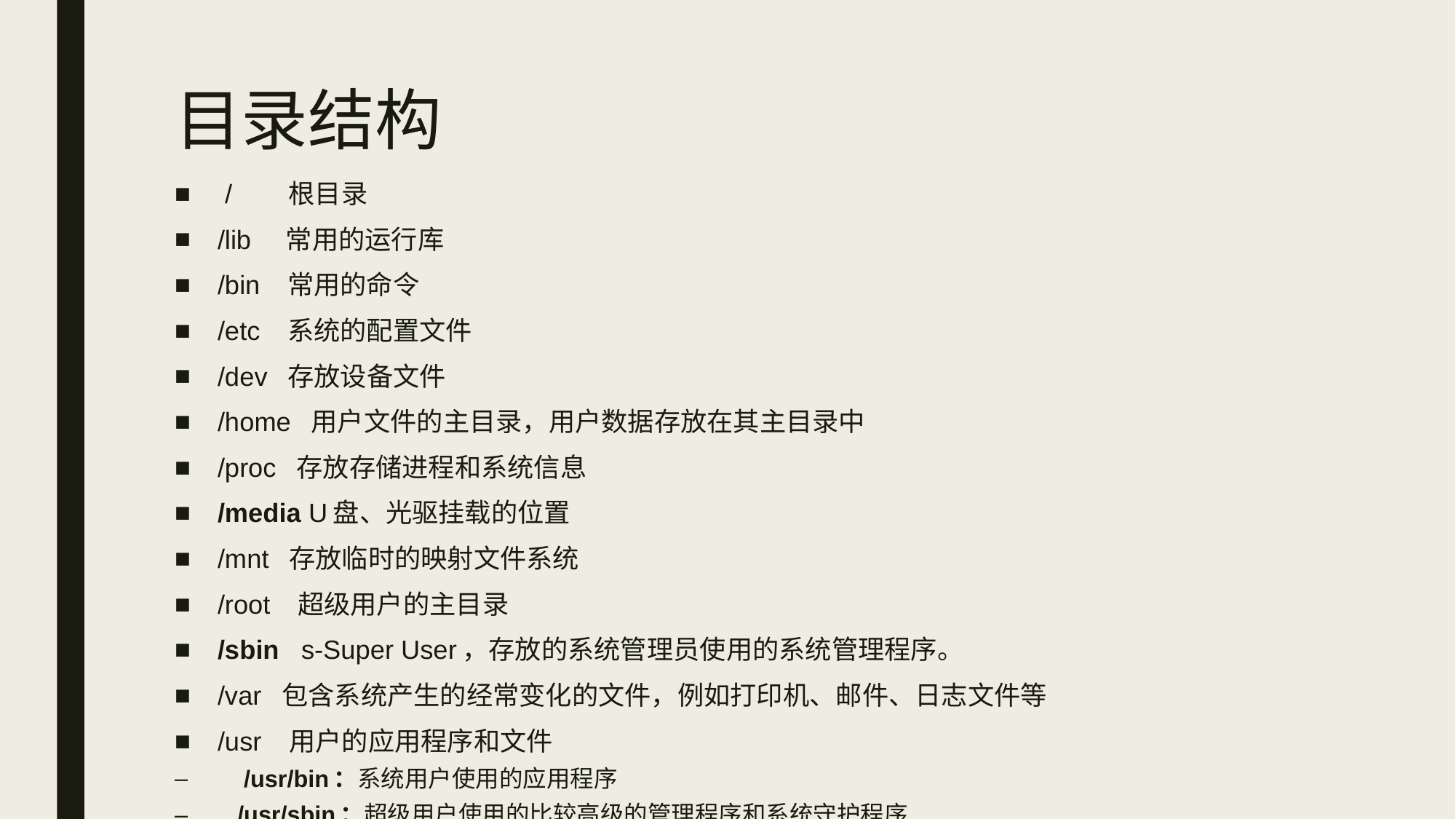

# 目录结构
 /       根目录
/lib    常用的运行库
/bin   常用的命令
/etc   系统的配置文件
/dev  存放设备文件
/home  用户文件的主目录，用户数据存放在其主目录中
/proc  存放存储进程和系统信息
/media U盘、光驱挂载的位置
/mnt  存放临时的映射文件系统
/root   超级用户的主目录
/sbin   s-Super User，存放的系统管理员使用的系统管理程序。
/var  包含系统产生的经常变化的文件，例如打印机、邮件、日志文件等
/usr   用户的应用程序和文件
    /usr/bin：系统用户使用的应用程序
   /usr/sbin：超级用户使用的比较高级的管理程序和系统守护程序